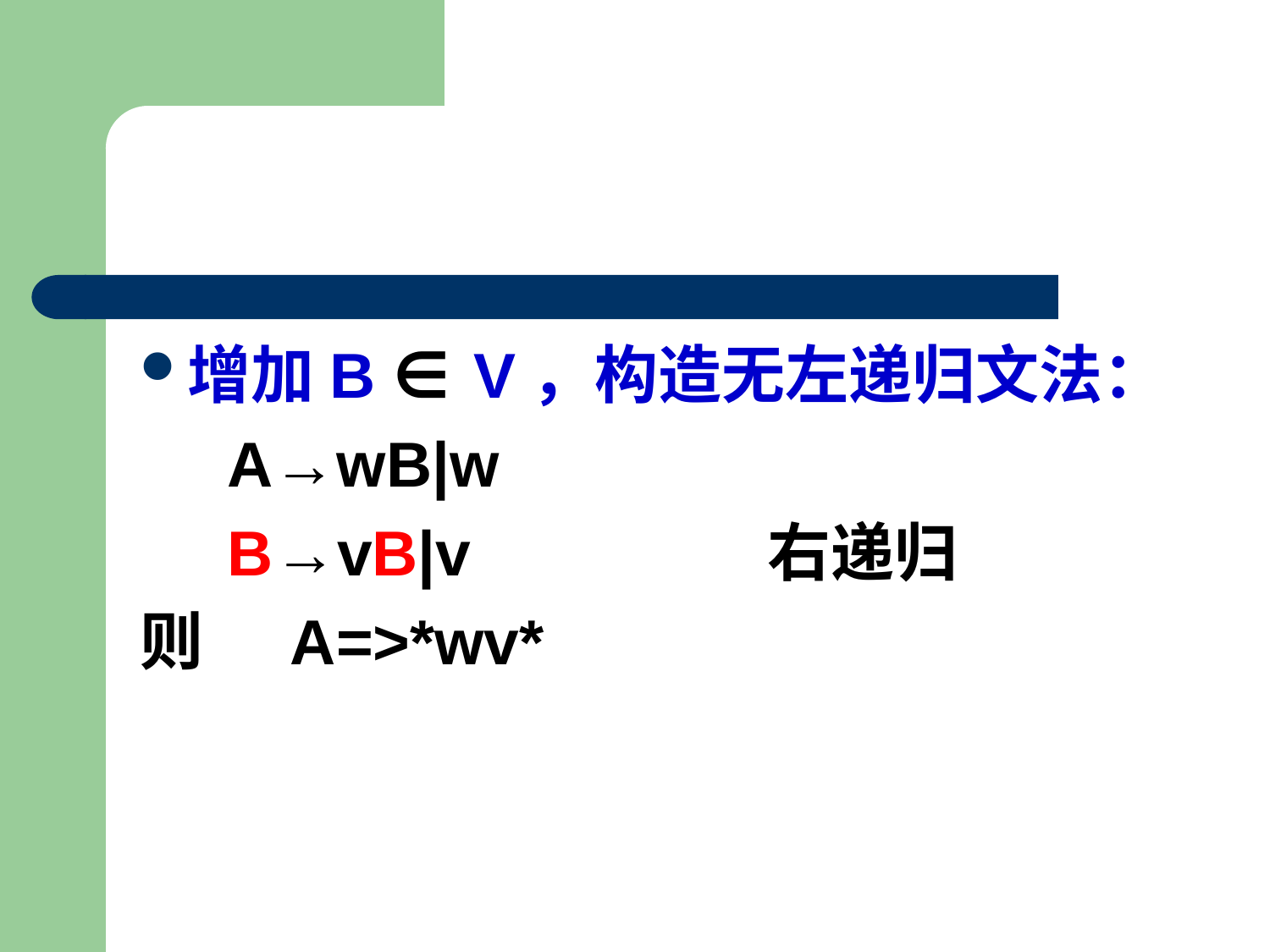

#
增加B ∈ V，构造无左递归文法：
     A→wB|w
     B→vB|v                右递归
则     A=>*wv*